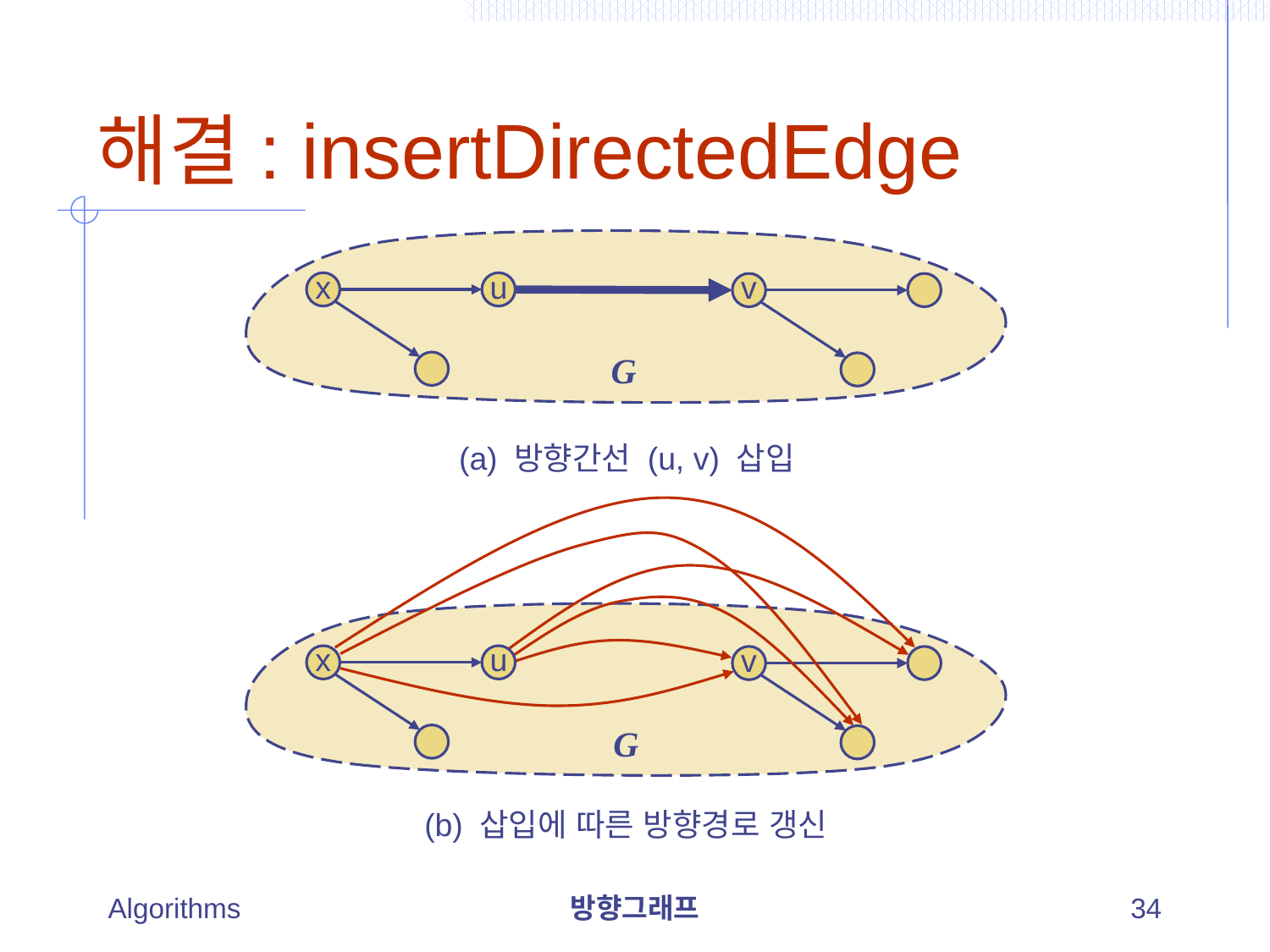

# 해결: insertDirectedEdge

x
u
v

G

(a) 방향간선 (u, v) 삽입

x
u
v

G

(b) 삽입에 따른 방향경로 갱신
Algorithms
방향그래프
34